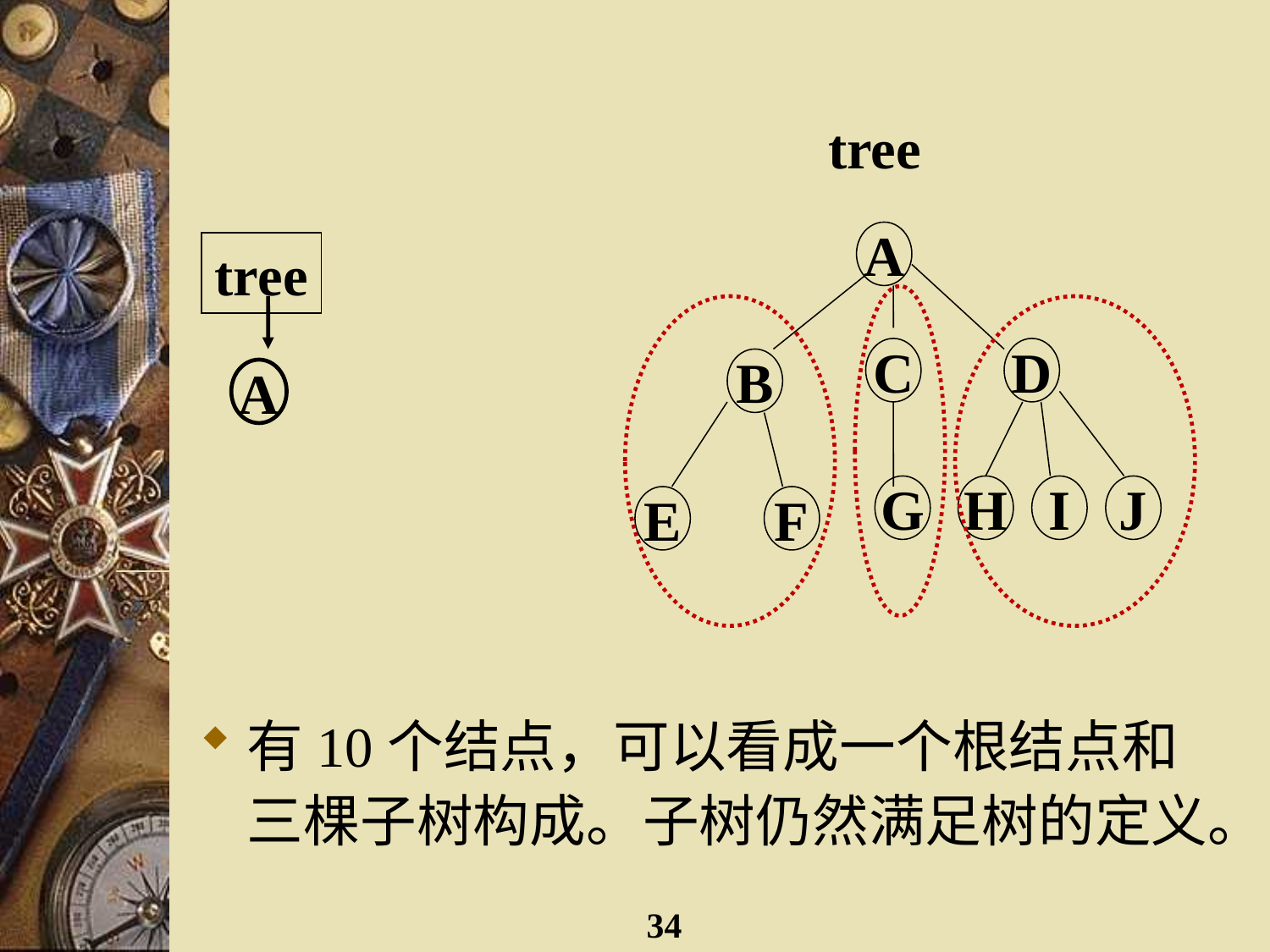

#
tree

有10个结点，可以看成一个根结点和三棵子树构成。子树仍然满足树的定义。

A

C
D
B

G
H
I
J
E
F
tree

A